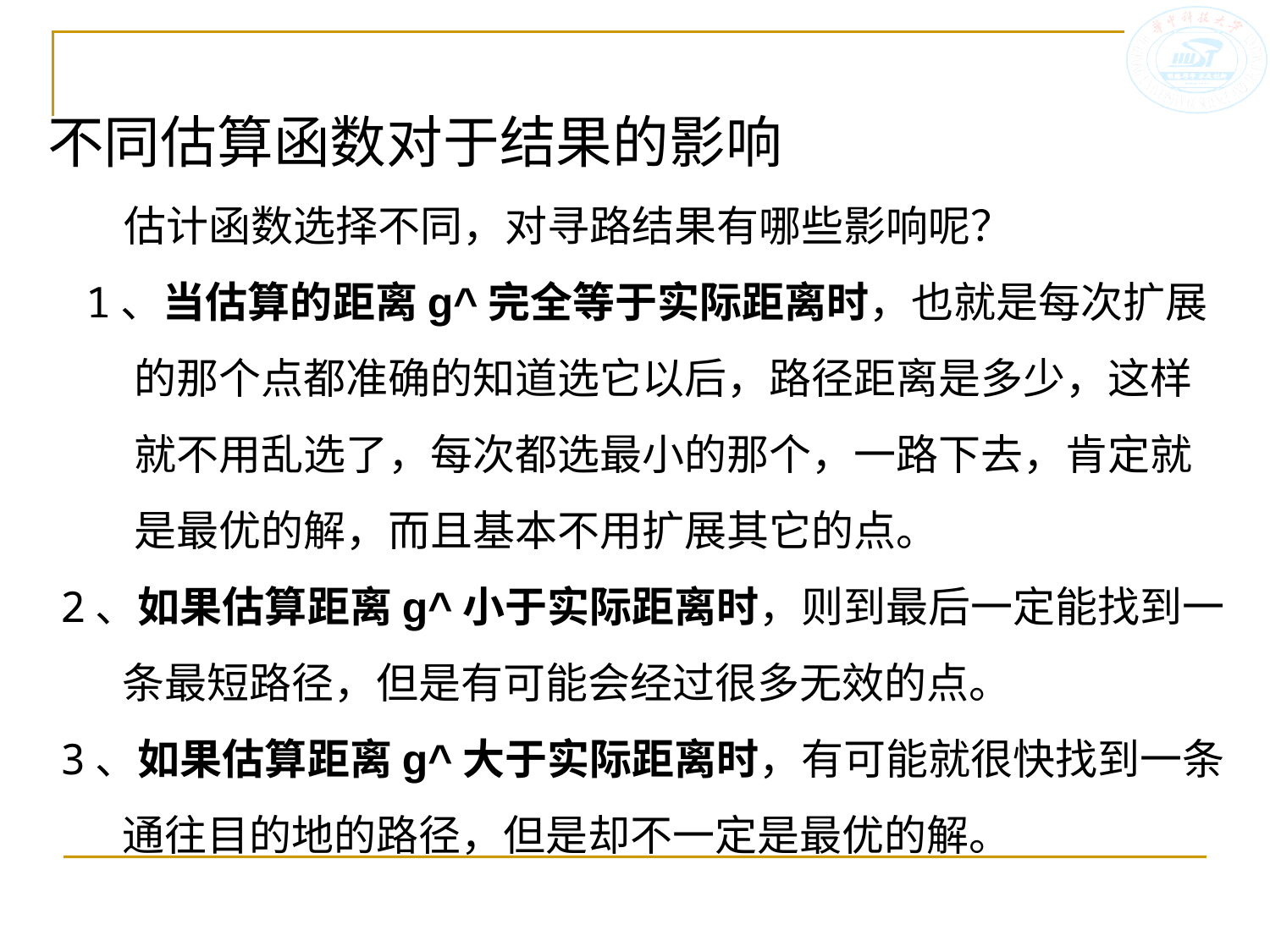

不同估算函数对于结果的影响
       估计函数选择不同，对寻路结果有哪些影响呢？
 1、当估算的距离g^完全等于实际距离时，也就是每次扩展的那个点都准确的知道选它以后，路径距离是多少，这样就不用乱选了，每次都选最小的那个，一路下去，肯定就是最优的解，而且基本不用扩展其它的点。
2、如果估算距离g^小于实际距离时，则到最后一定能找到一条最短路径，但是有可能会经过很多无效的点。
3、如果估算距离g^大于实际距离时，有可能就很快找到一条通往目的地的路径，但是却不一定是最优的解。